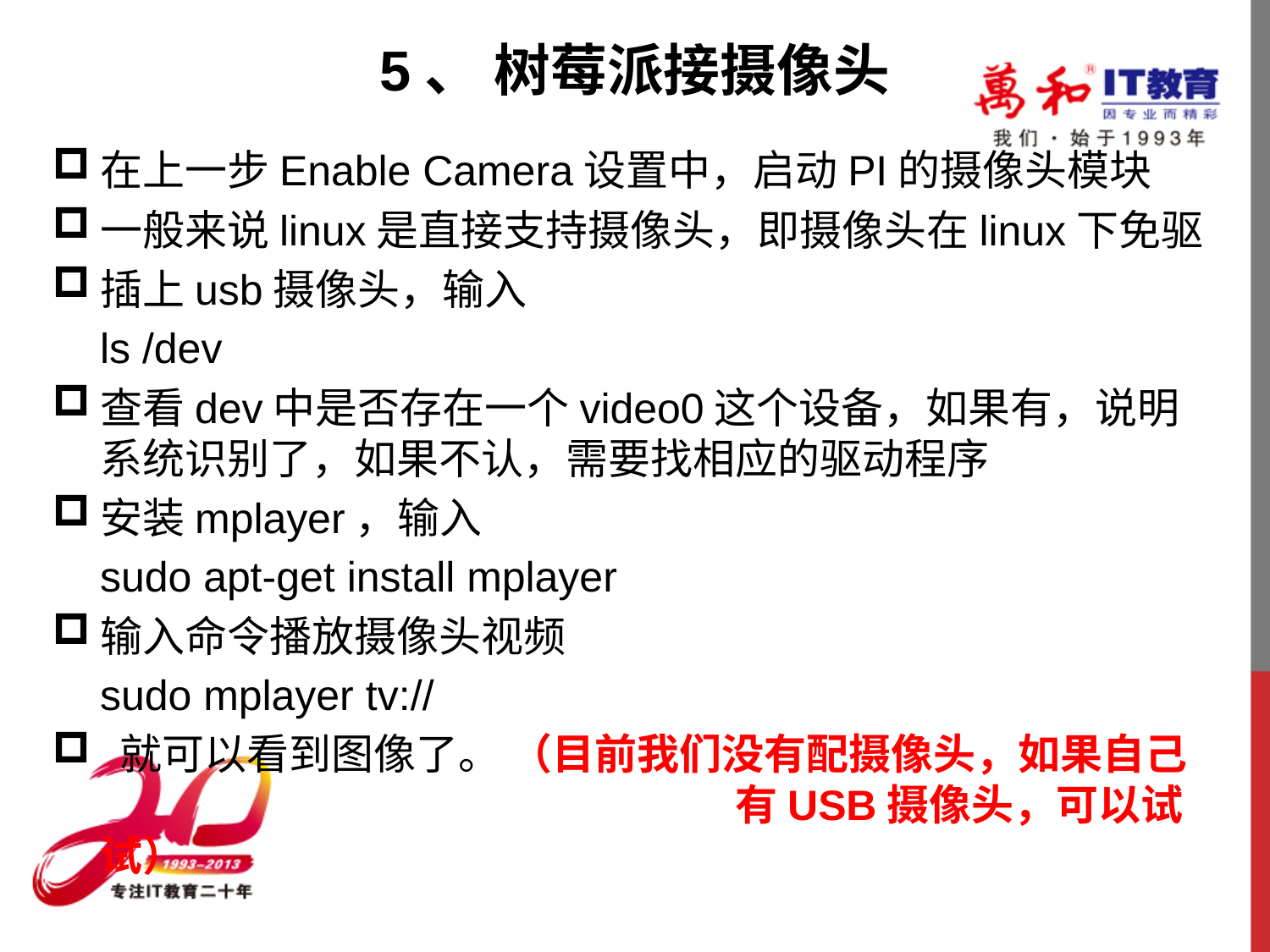

# 5、 树莓派接摄像头
在上一步Enable Camera设置中，启动PI的摄像头模块
一般来说linux是直接支持摄像头，即摄像头在linux下免驱
插上usb摄像头，输入
	ls /dev
查看dev中是否存在一个video0这个设备，如果有，说明系统识别了，如果不认，需要找相应的驱动程序
安装mplayer，输入
	sudo apt-get install mplayer
输入命令播放摄像头视频
	sudo mplayer tv://
 就可以看到图像了。 （目前我们没有配摄像头，如果自己					有USB摄像头，可以试试）